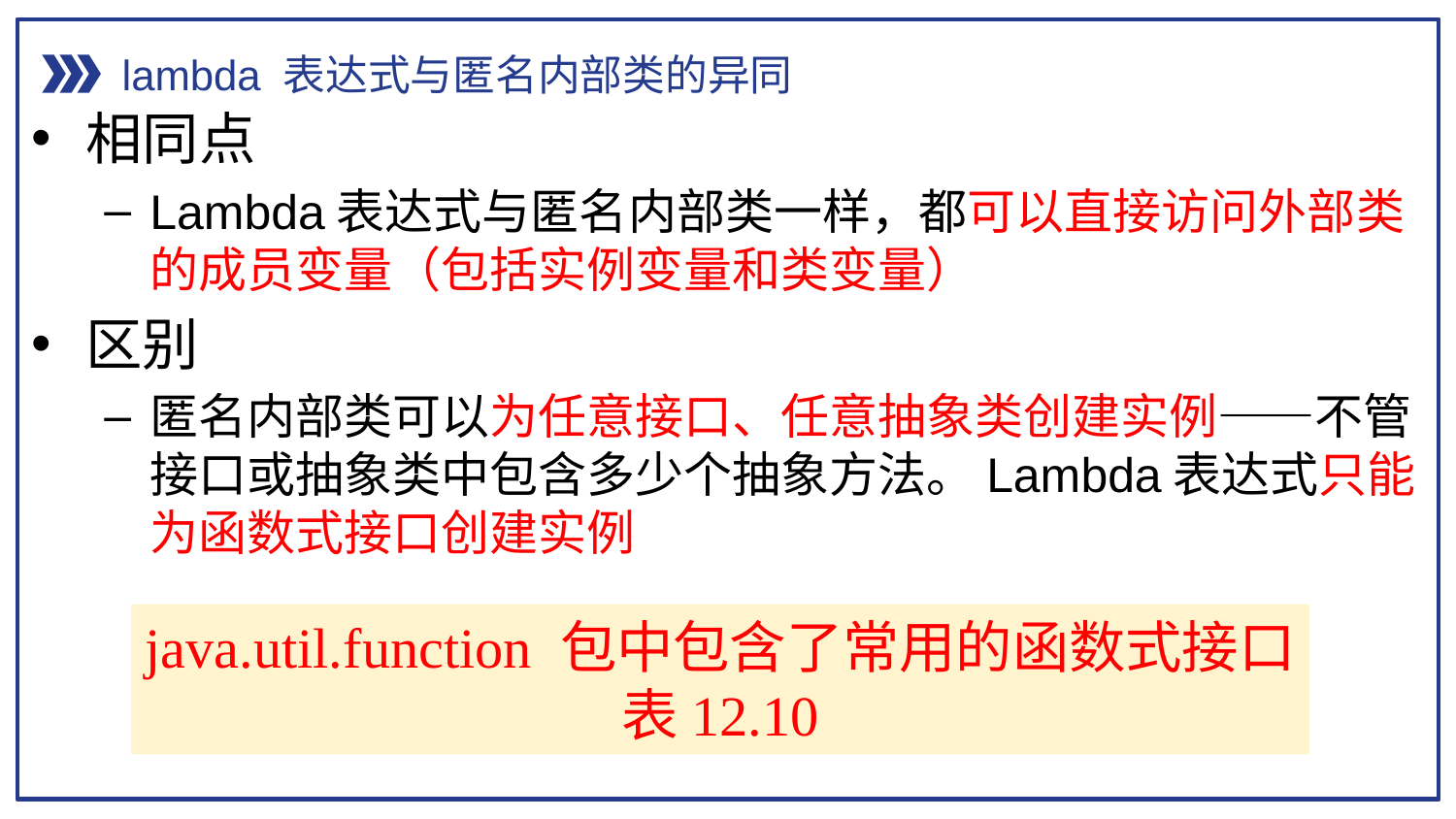

lambda 表达式与匿名内部类的异同

相同点
Lambda表达式与匿名内部类一样，都可以直接访问外部类的成员变量（包括实例变量和类变量）
区别
匿名内部类可以为任意接口、任意抽象类创建实例——不管接口或抽象类中包含多少个抽象方法。Lambda表达式只能为函数式接口创建实例
java.util.function 包中包含了常用的函数式接口
表12.10